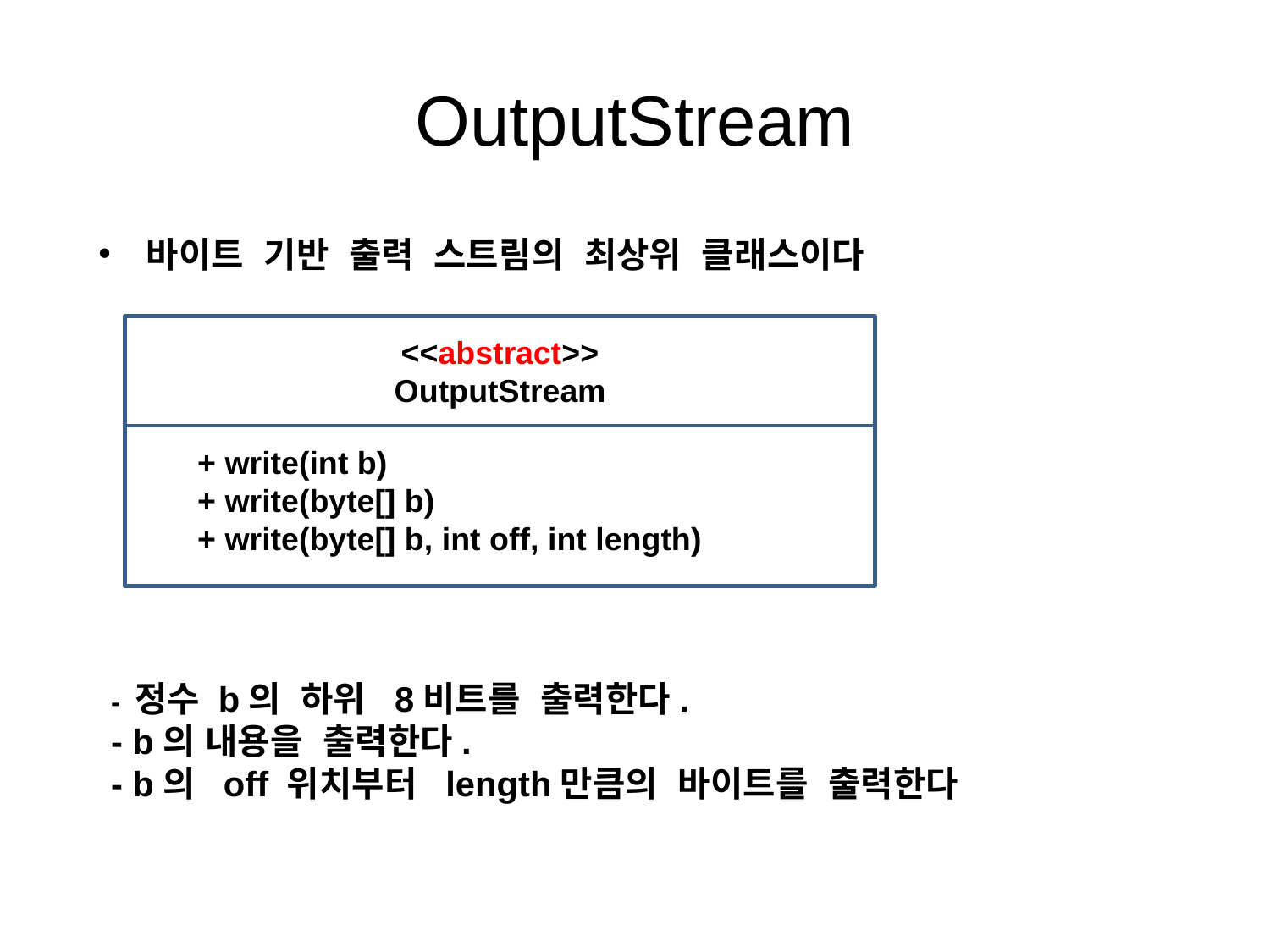

# OutputStream
바이트  기반  출력  스트림의  최상위  클래스이다

<<abstract>>
OutputStream

+ write(int b)
+ write(byte[] b)
+ write(byte[] b, int off, int length)
- 정수 b의  하위  8비트를  출력한다.
- b의 내용을  출력한다.
- b의  off 위치부터  length만큼의  바이트를  출력한다